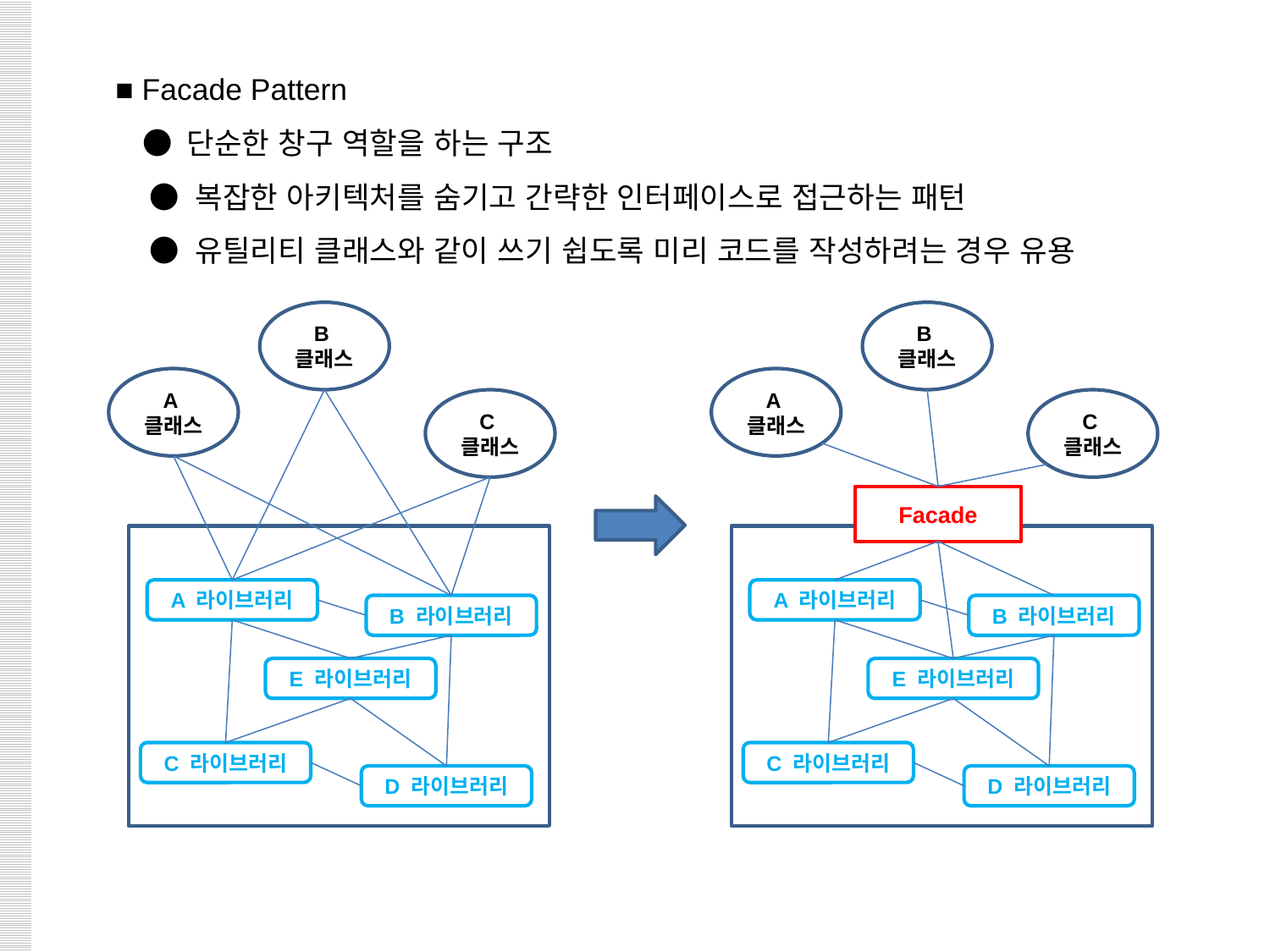

■ Facade Pattern
    ● 단순한 창구 역할을 하는 구조
    ● 복잡한 아키텍처를 숨기고 간략한 인터페이스로 접근하는 패턴
    ● 유틸리티 클래스와 같이 쓰기 쉽도록 미리 코드를 작성하려는 경우 유용
B
클래스
B
클래스
A
클래스
A
클래스
C
클래스
C
클래스
Facade

A 라이브러리
A 라이브러리
B 라이브러리
B 라이브러리
E 라이브러리
E 라이브러리
C 라이브러리
C 라이브러리
D 라이브러리
D 라이브러리